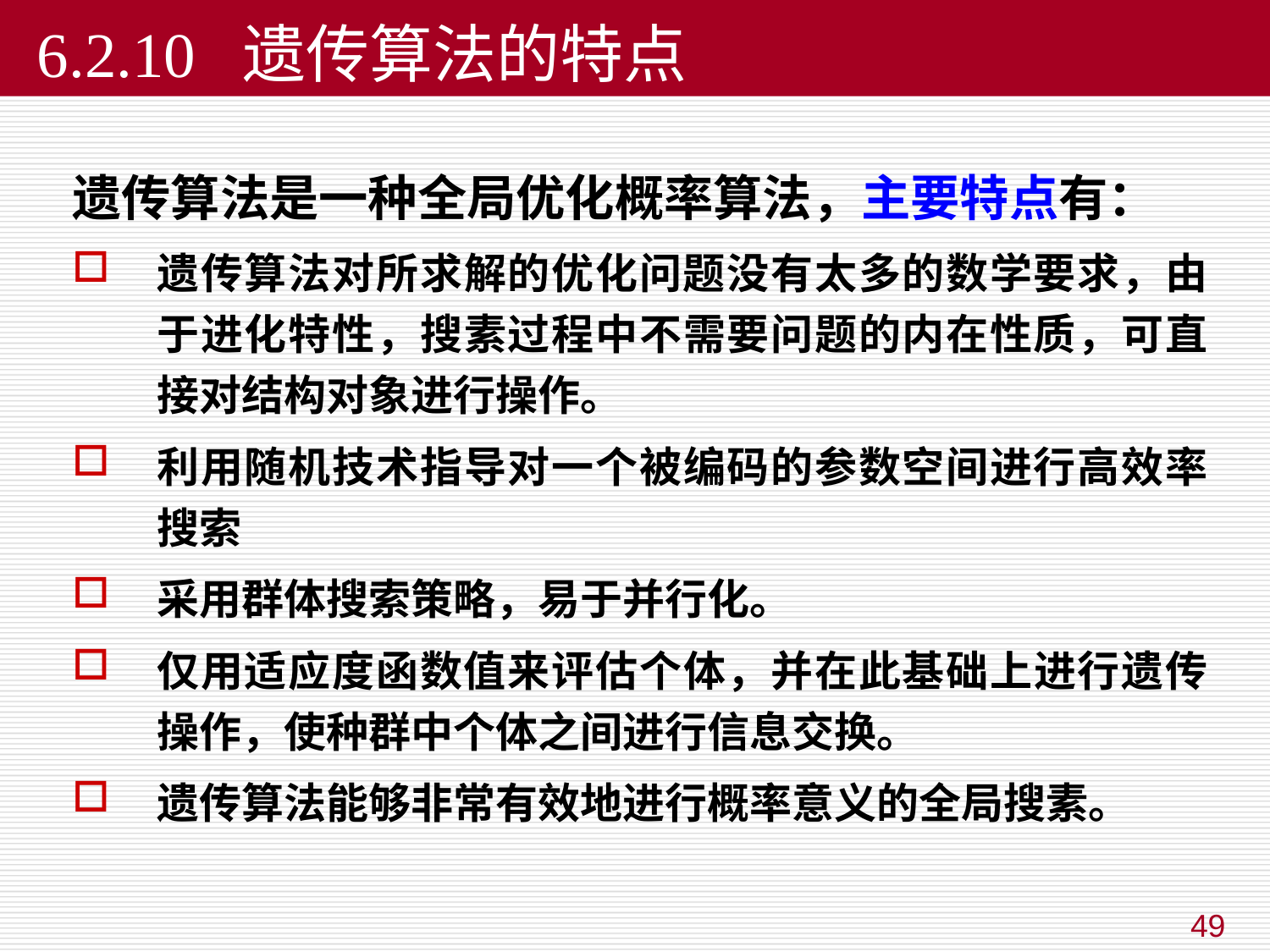

# 6.2.10  遗传算法的特点
遗传算法是一种全局优化概率算法，主要特点有：
遗传算法对所求解的优化问题没有太多的数学要求，由于进化特性，搜素过程中不需要问题的内在性质，可直接对结构对象进行操作。
利用随机技术指导对一个被编码的参数空间进行高效率搜索
采用群体搜索策略，易于并行化。
仅用适应度函数值来评估个体，并在此基础上进行遗传操作，使种群中个体之间进行信息交换。
遗传算法能够非常有效地进行概率意义的全局搜素。
49